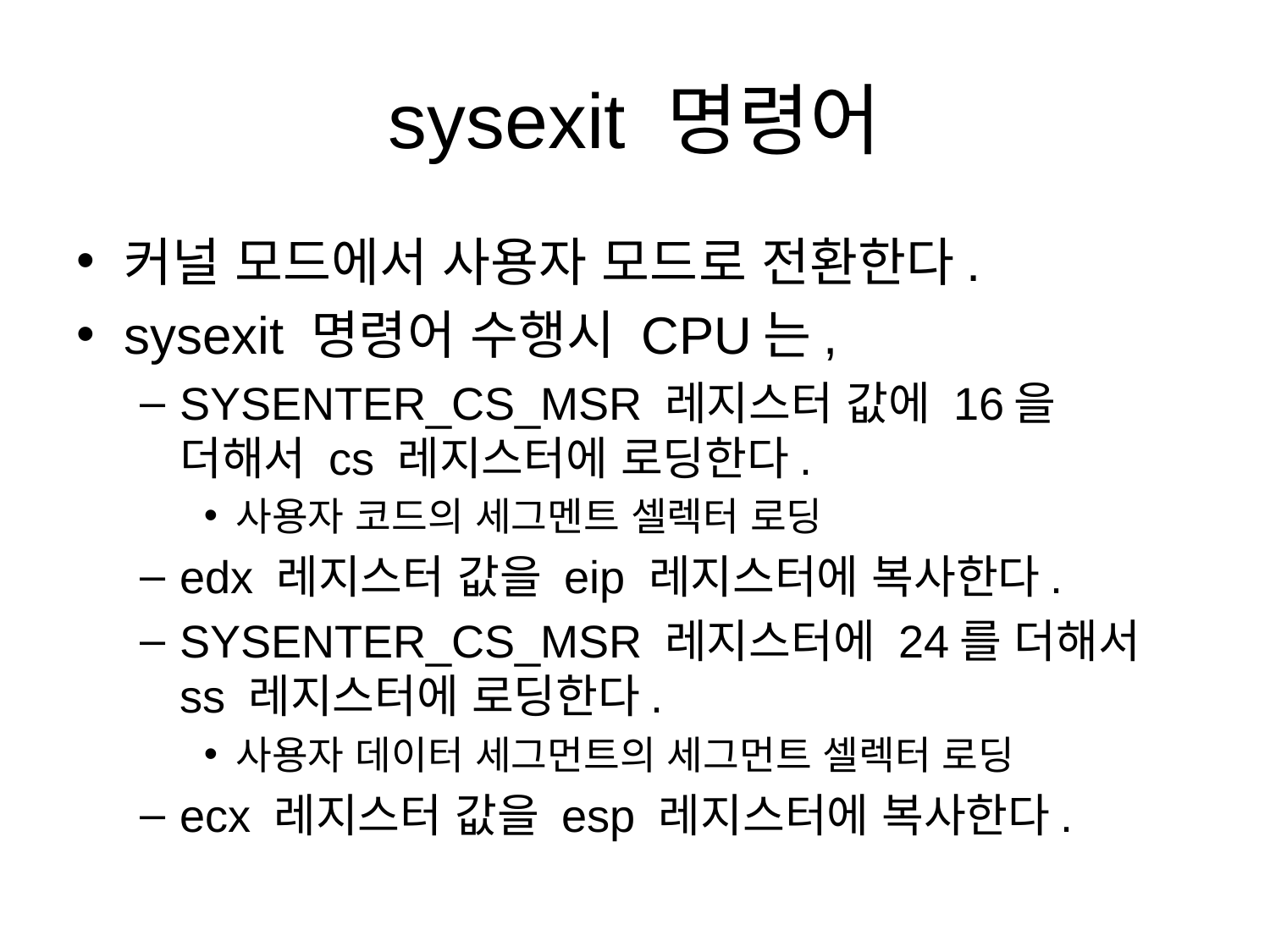

# sysexit 명령어
커널 모드에서 사용자 모드로 전환한다.
sysexit 명령어 수행시 CPU는,
SYSENTER_CS_MSR 레지스터 값에 16을 더해서 cs 레지스터에 로딩한다.
사용자 코드의 세그멘트 셀렉터 로딩
edx 레지스터 값을 eip 레지스터에 복사한다.
SYSENTER_CS_MSR 레지스터에 24를 더해서 ss 레지스터에 로딩한다.
사용자 데이터 세그먼트의 세그먼트 셀렉터 로딩
ecx 레지스터 값을 esp 레지스터에 복사한다.